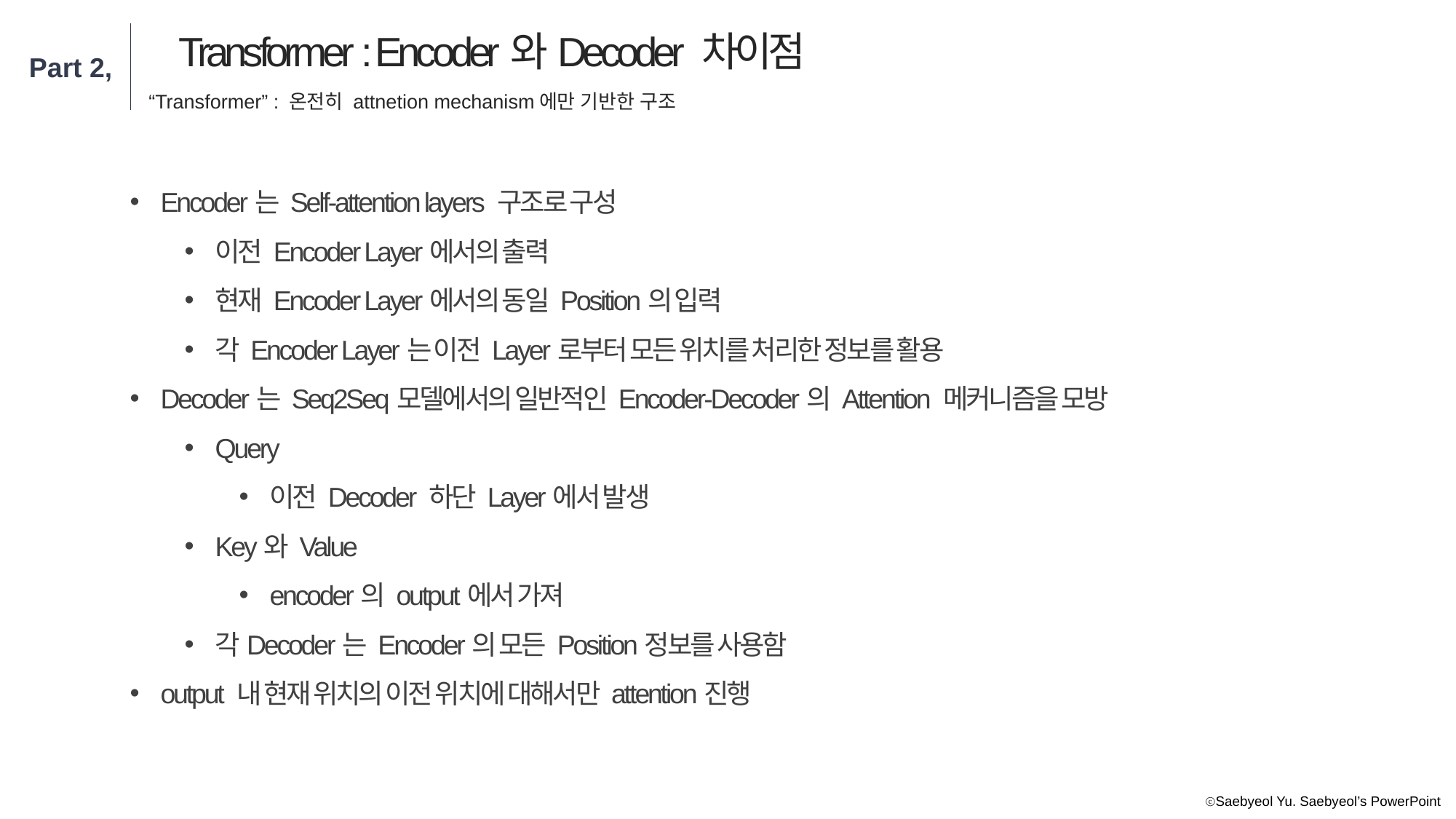

Transformer : Encoder와Decoder 차이점
Part 2,
“Transformer” : 온전히 attnetion mechanism에만 기반한 구조
Encoder는 Self-attention layers 구조로 구성
이전 Encoder Layer에서의 출력
현재 Encoder Layer에서의 동일 Position의 입력
각 Encoder Layer는 이전 Layer로부터 모든 위치를 처리한 정보를 활용
Decoder는 Seq2Seq모델에서의 일반적인 Encoder-Decoder의 Attention 메커니즘을 모방
Query
이전 Decoder 하단 Layer에서 발생
Key와 Value
encoder의 output에서 가져
각Decoder는 Encoder의 모든 Position정보를 사용함
output 내 현재 위치의 이전 위치에 대해서만 attention진행